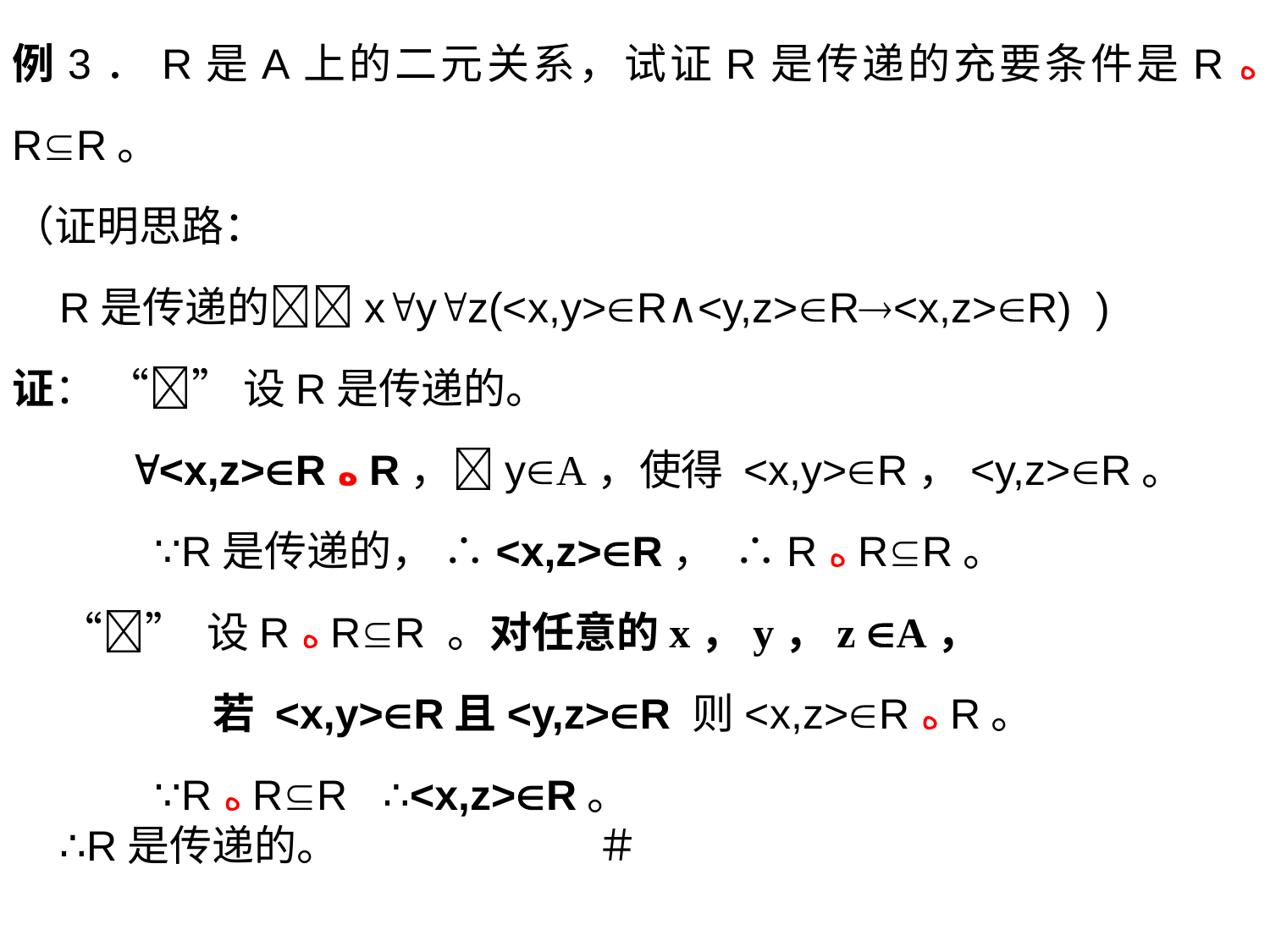

例3．R是A上的二元关系，试证R是传递的充要条件是R ه R⊆R。
（证明思路：
    R是传递的⇔∀x∀y∀z(<x,y>∈R∧<y,z>∈R→<x,z>∈R)  )
证： “⇒” 设R是传递的。
           ∀<x,z>∈R ه R，∃y∈A，使得 <x,y>∈R，<y,z>∈R。
            ∵R是传递的， ∴<x,z>∈R，  ∴R ه R⊆R。
     “⇐” 设R ه R⊆R 。对任意的x，y，z ∈A，
                    若 <x,y>∈R且<y,z>∈R 则<x,z>∈R ه R。
            ∵R ه R⊆R   ∴<x,z>∈R。
    ∴R是传递的。                           ＃